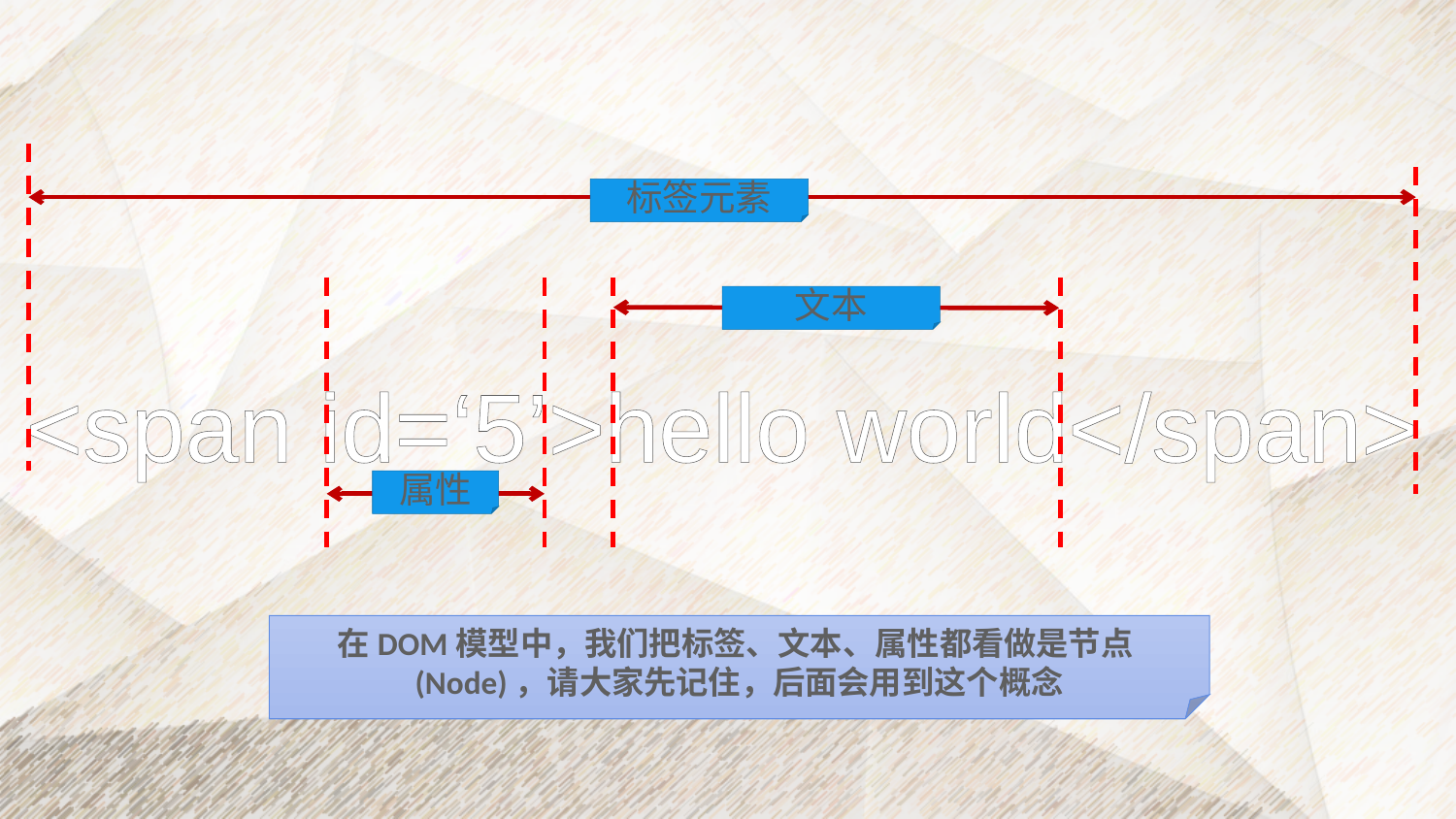

标签元素
文本
<span id=‘5’>hello world</span>
属性
在DOM模型中，我们把标签、文本、属性都看做是节点(Node)，请大家先记住，后面会用到这个概念